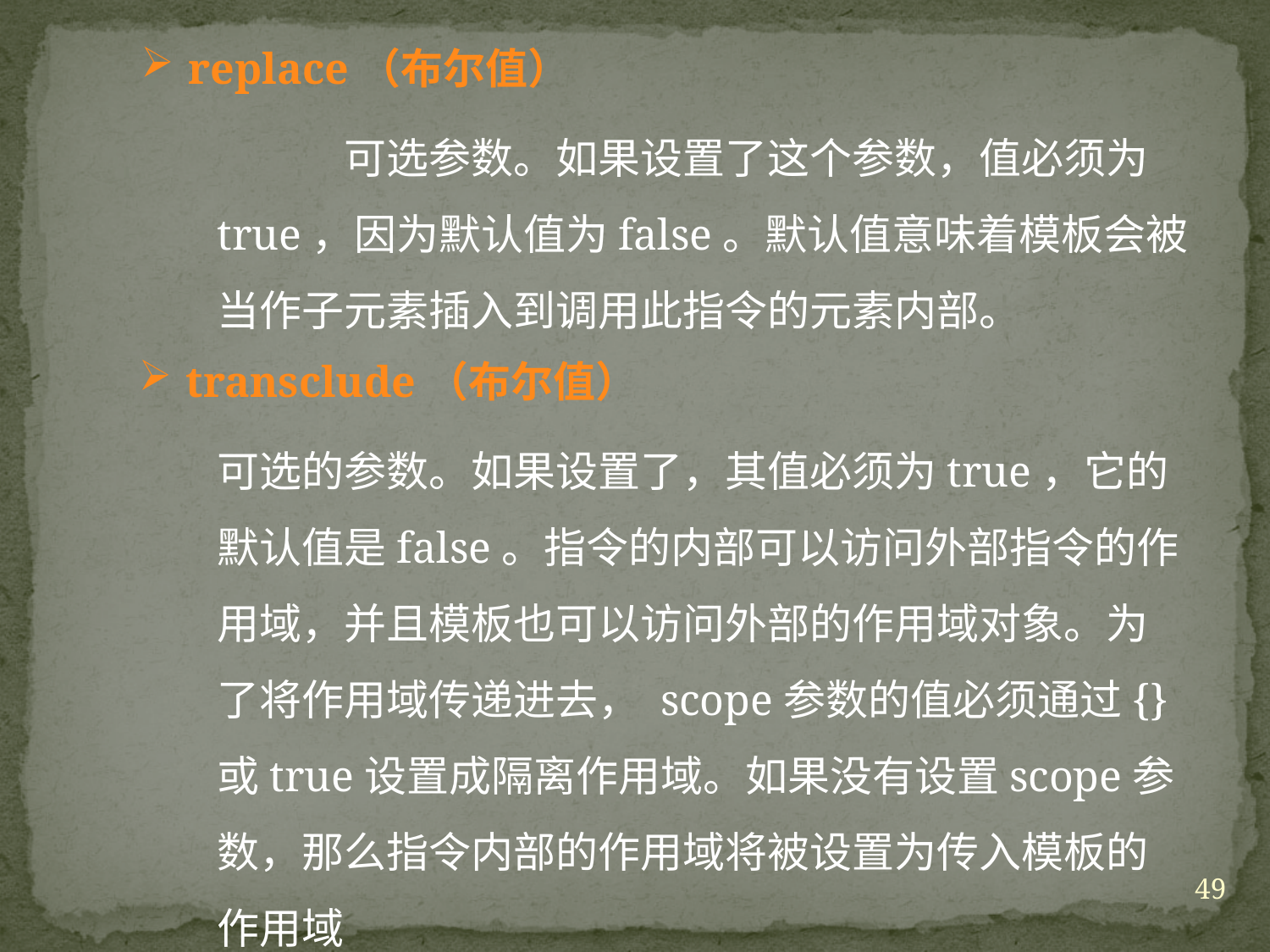

replace（布尔值）
	可选参数。如果设置了这个参数，值必须为true，因为默认值为false。默认值意味着模板会被当作子元素插入到调用此指令的元素内部。
transclude（布尔值）
可选的参数。如果设置了，其值必须为true，它的默认值是false。指令的内部可以访问外部指令的作用域，并且模板也可以访问外部的作用域对象。为了将作用域传递进去， scope参数的值必须通过{}或true设置成隔离作用域。如果没有设置scope参数，那么指令内部的作用域将被设置为传入模板的作用域
49